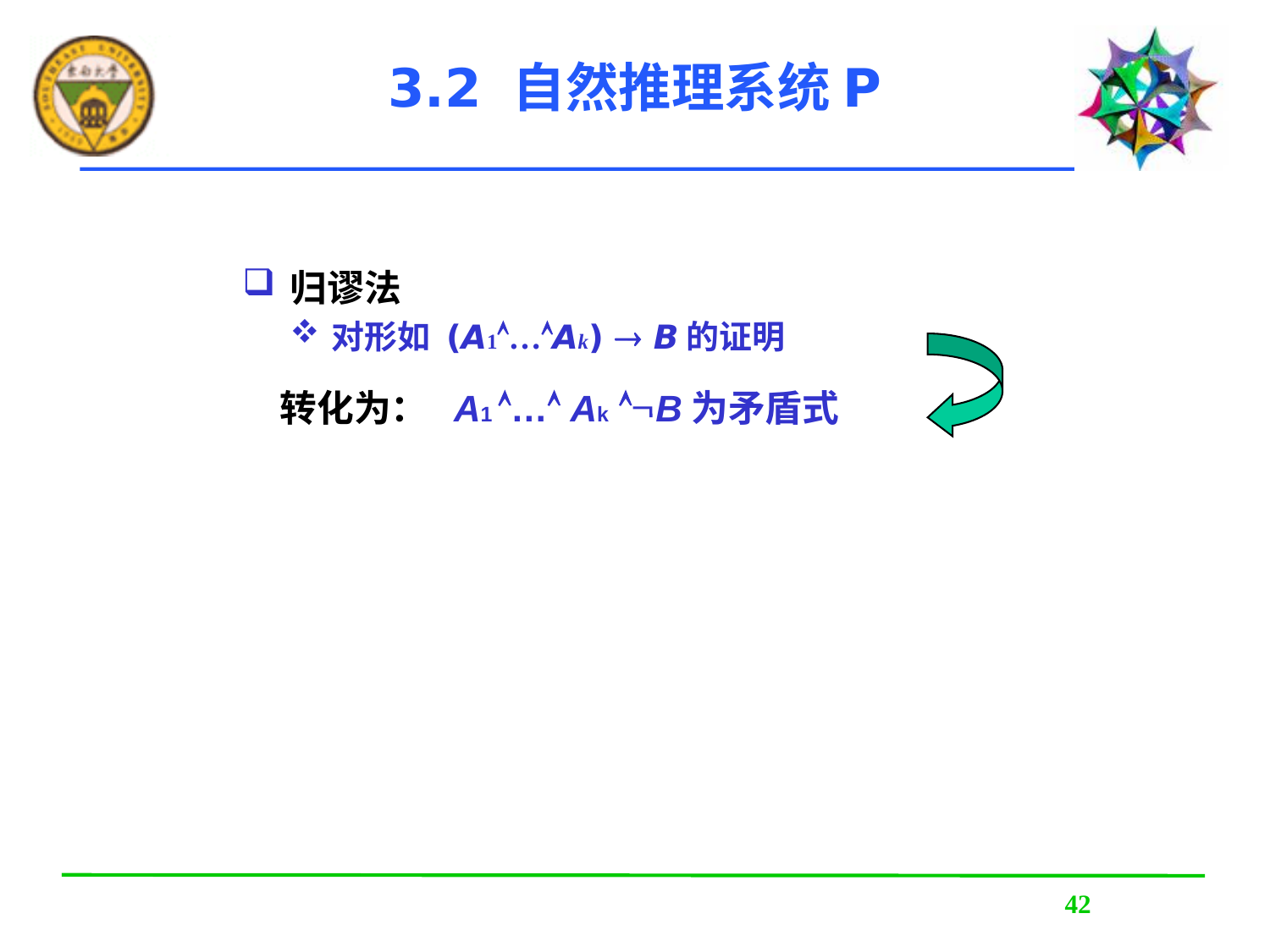

# 3.2 自然推理系统P
归谬法
对形如 (A1∧…∧Ak) → B的证明

转化为：  A1 ∧…∧ Ak ∧¬B为矛盾式